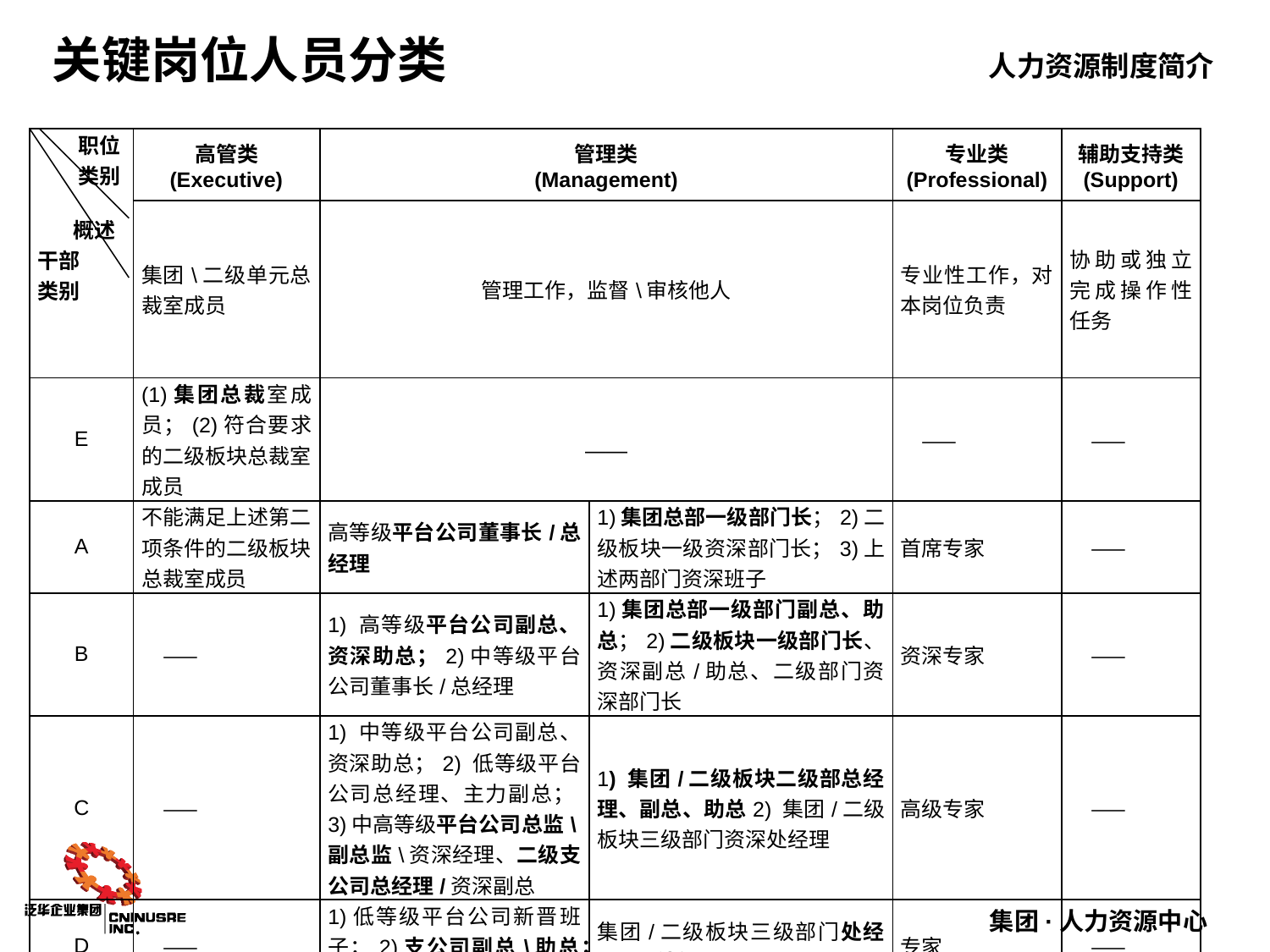

# 关键岗位人员分类
| 职位 类别 概述 干部 类别 | 高管类 (Executive) | 管理类 (Management) |  | 专业类 (Professional) | 辅助支持类 (Support) |
| --- | --- | --- | --- | --- | --- |
|  | 集团\二级单元总裁室成员 | 管理工作，监督\审核他人 |  | 专业性工作，对本岗位负责 | 协助或独立完成操作性任务 |
| E | (1)集团总裁室成员；(2)符合要求的二级板块总裁室成员 | —— |  | —— | —— |
| A | 不能满足上述第二项条件的二级板块总裁室成员 | 高等级平台公司董事长/总经理 | 1)集团总部一级部门长；2)二级板块一级资深部门长；3)上述两部门资深班子 | 首席专家 | —— |
| B | —— | 1) 高等级平台公司副总、资深助总；2)中等级平台公司董事长/总经理 | 1)集团总部一级部门副总、助总；2)二级板块一级部门长、资深副总/助总、二级部门资深部门长 | 资深专家 | —— |
| C | —— | 1) 中等级平台公司副总、资深助总；2) 低等级平台公司总经理、主力副总；3)中高等级平台公司总监\副总监\资深经理、二级支公司总经理/资深副总 | 1) 集团/二级板块二级部总经理、副总、助总2) 集团/二级板块三级部门资深处经理 | 高级专家 | —— |
| D | —— | 1)低等级平台公司新晋班子；2)支公司副总\助总；3)平台公司部门班子 | 集团/二级板块三级部门处经理/副处经理 | 专家 | —— |